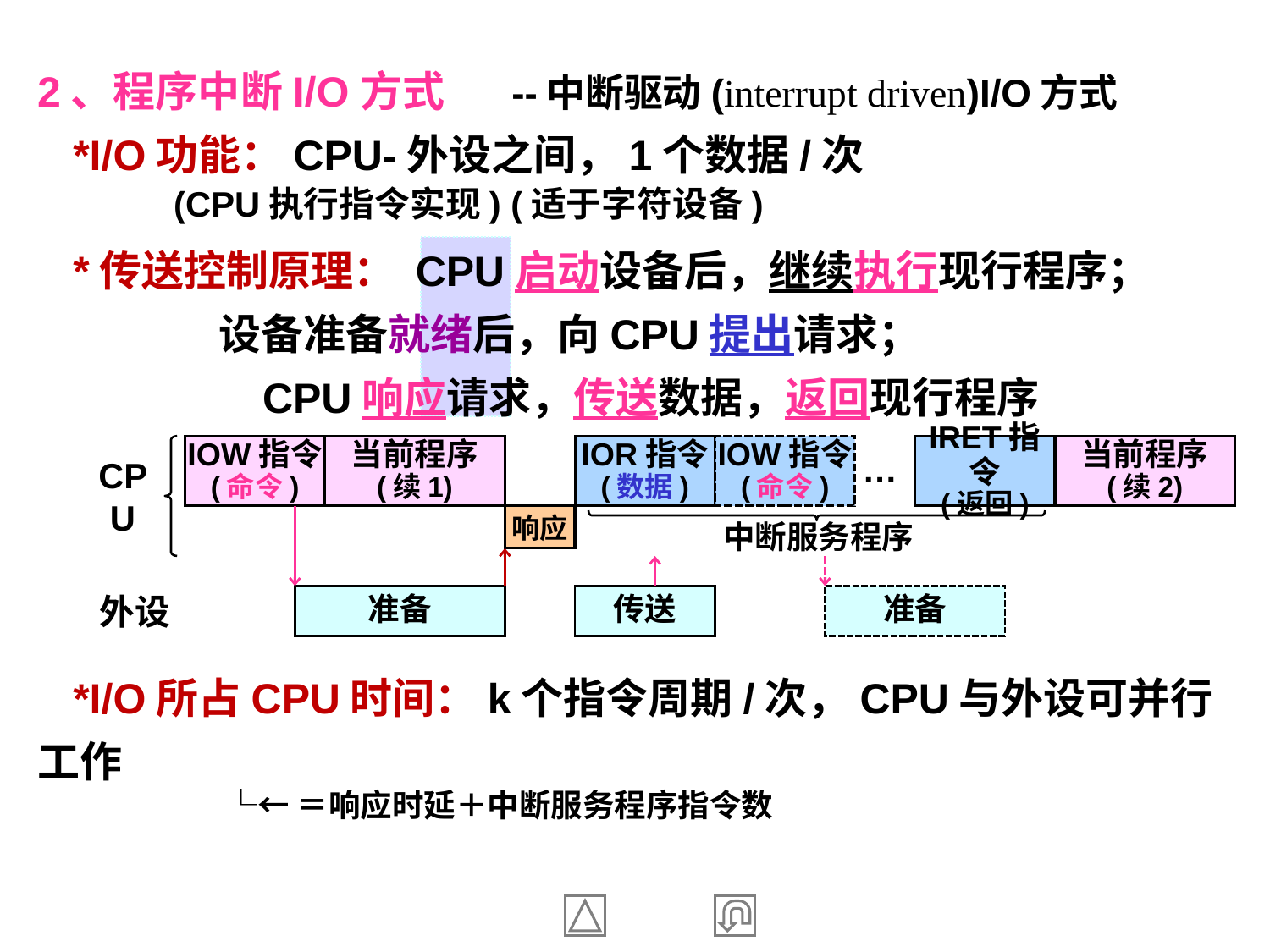

2、程序中断I/O方式      --中断驱动(interrupt driven)I/O方式
   *I/O功能：CPU-外设之间，1个数据/次
              (CPU执行指令实现) (适于字符设备)
   *传送控制原理： CPU启动设备后，继续执行现行程序；
                  设备准备就绪后，向CPU提出请求；
                   CPU响应请求，传送数据，返回现行程序

IOR指令
(数据)
IOW指令
(命令)
IRET指令
(返回)
IOW指令
(命令)
当前程序
(续1)
当前程序
(续2)
…
CPU
响应
中断服务程序
外设
准备
传送
准备
   *I/O所占CPU时间：k个指令周期/次，CPU与外设可并行工作
                           └←＝响应时延＋中断服务程序指令数

13